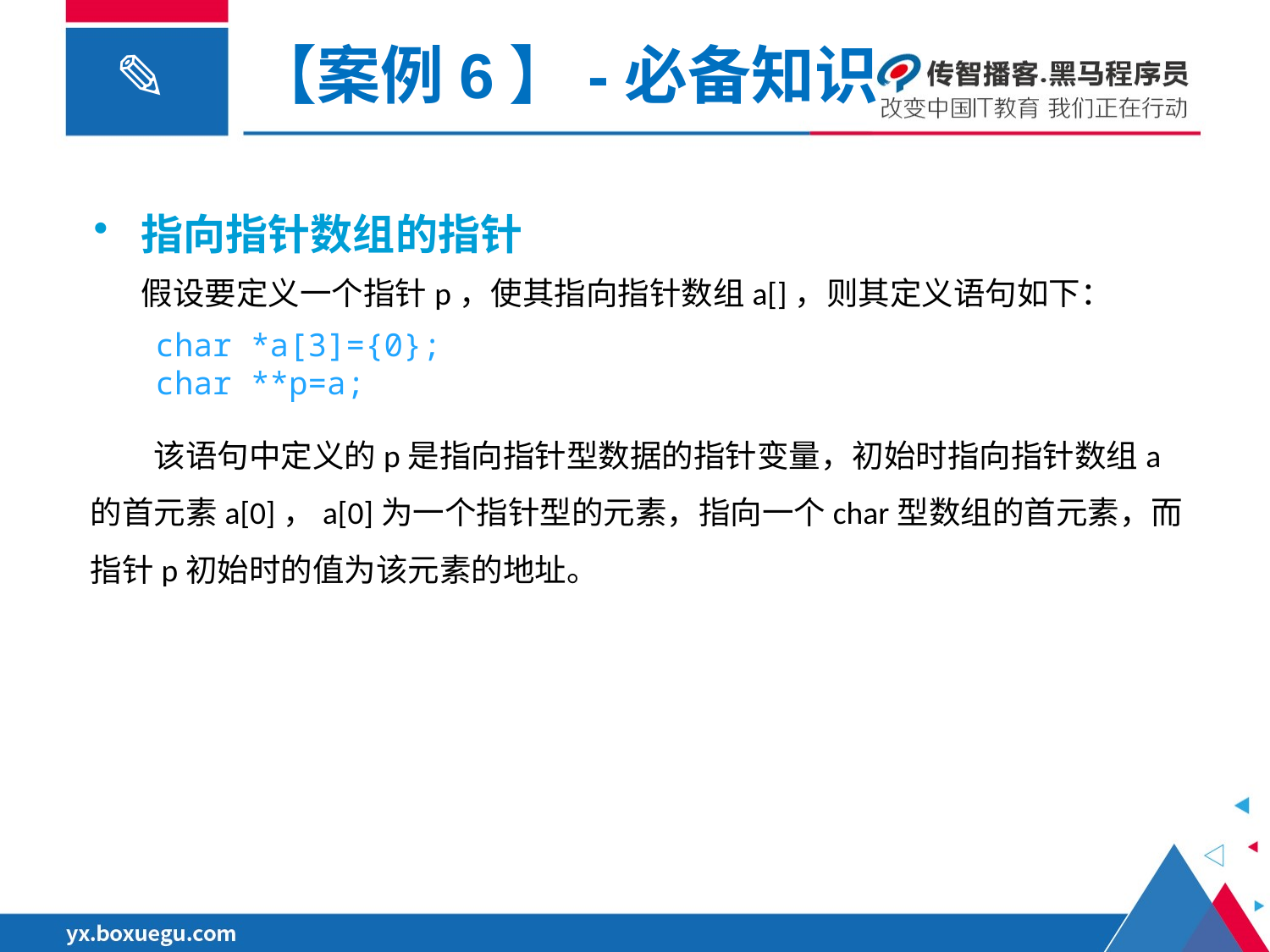

【案例6】-必备知识
指向指针数组的指针
假设要定义一个指针p，使其指向指针数组a[]，则其定义语句如下：
char *a[3]={0};
char **p=a;
该语句中定义的p是指向指针型数据的指针变量，初始时指向指针数组a的首元素a[0]，a[0]为一个指针型的元素，指向一个char型数组的首元素，而指针p初始时的值为该元素的地址。